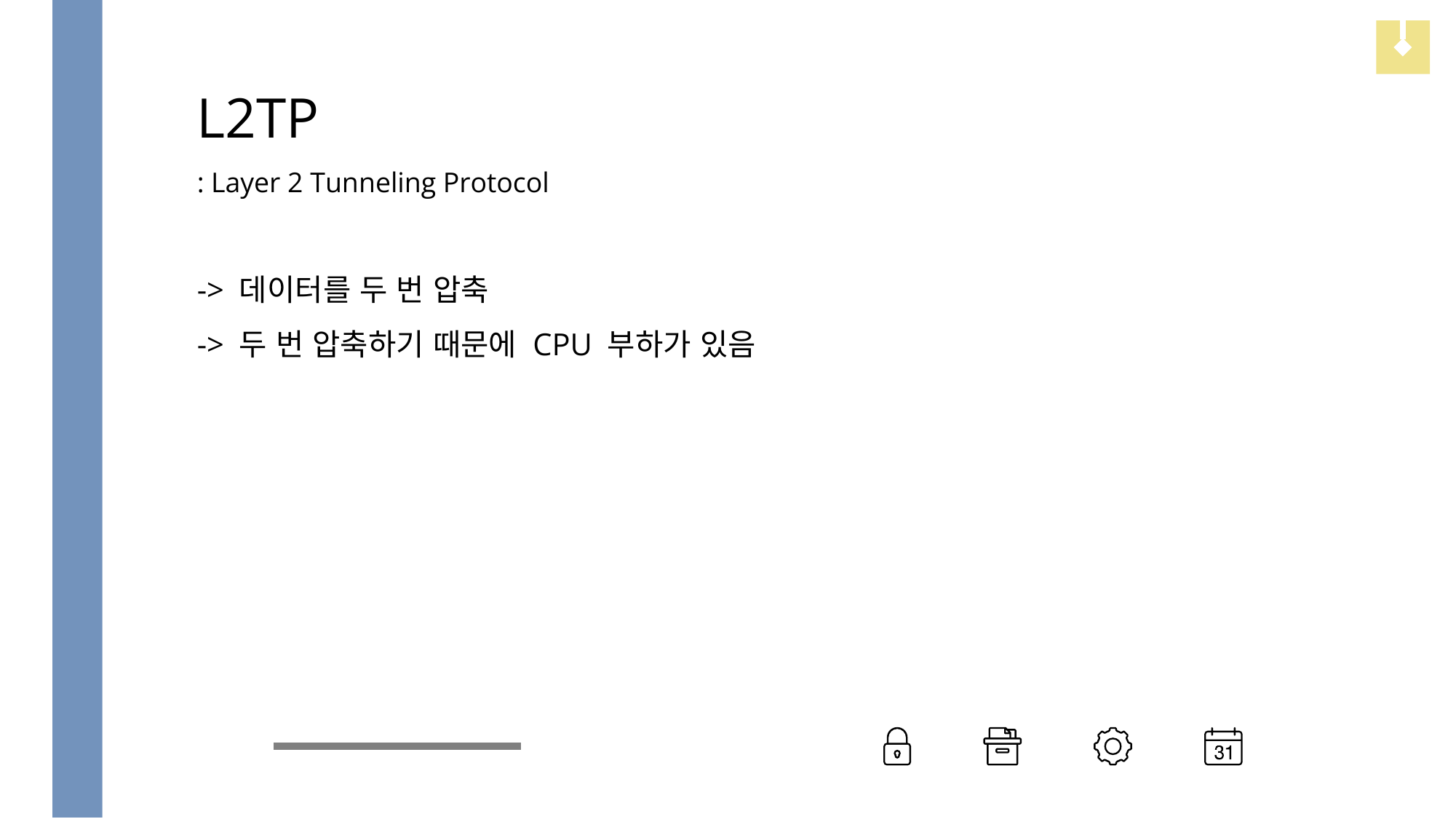

L2TP
: Layer 2 Tunneling Protocol

-> 데이터를 두 번 압축
-> 두 번 압축하기 때문에 CPU 부하가 있음